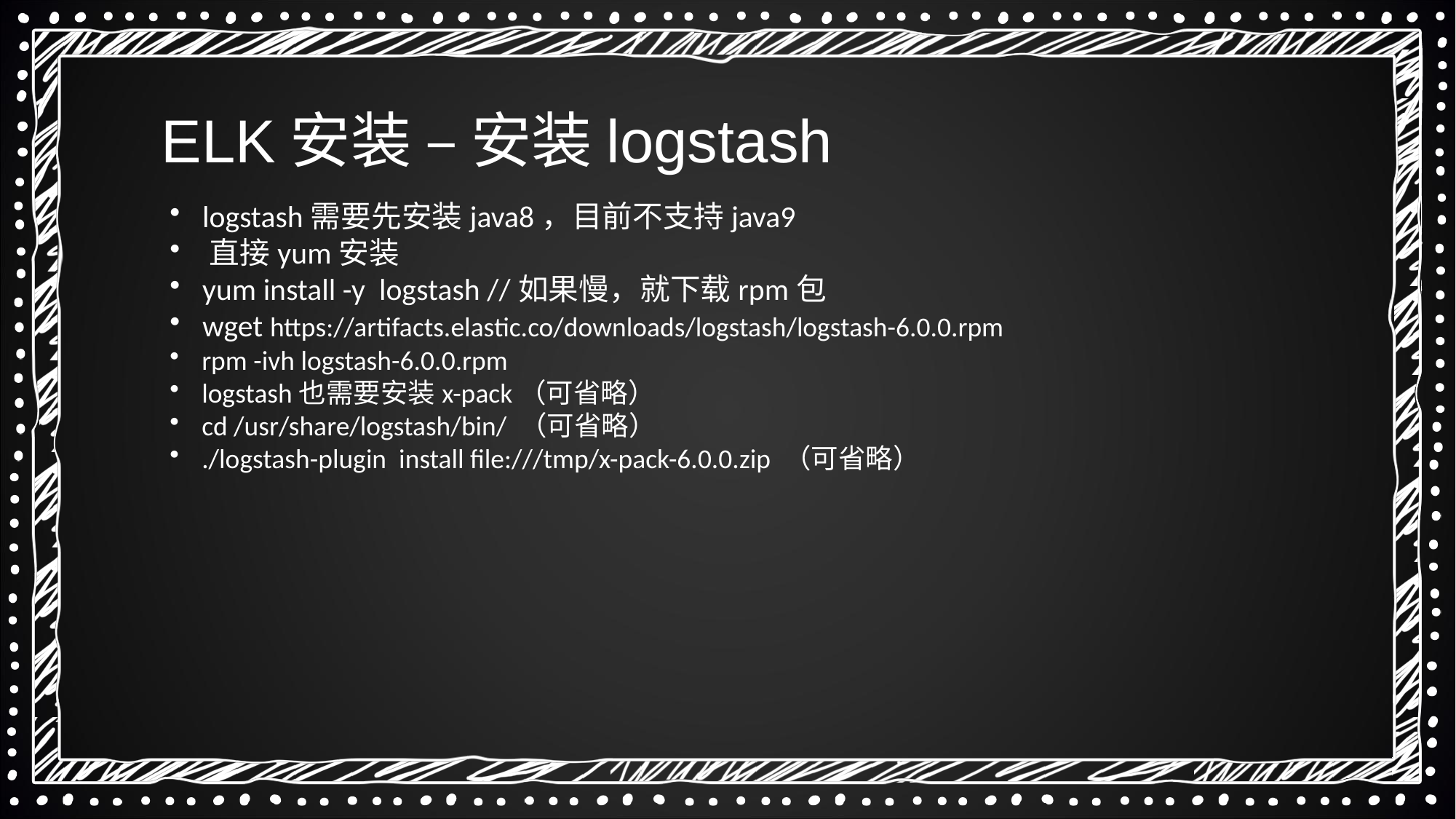

ELK安装 – 安装logstash
 logstash需要先安装java8，目前不支持java9
 直接yum安装
 yum install -y  logstash //如果慢，就下载rpm包
 wget https://artifacts.elastic.co/downloads/logstash/logstash-6.0.0.rpm
 rpm -ivh logstash-6.0.0.rpm
 logstash也需要安装x-pack（可省略）
 cd /usr/share/logstash/bin/ （可省略）
 ./logstash-plugin  install file:///tmp/x-pack-6.0.0.zip （可省略）